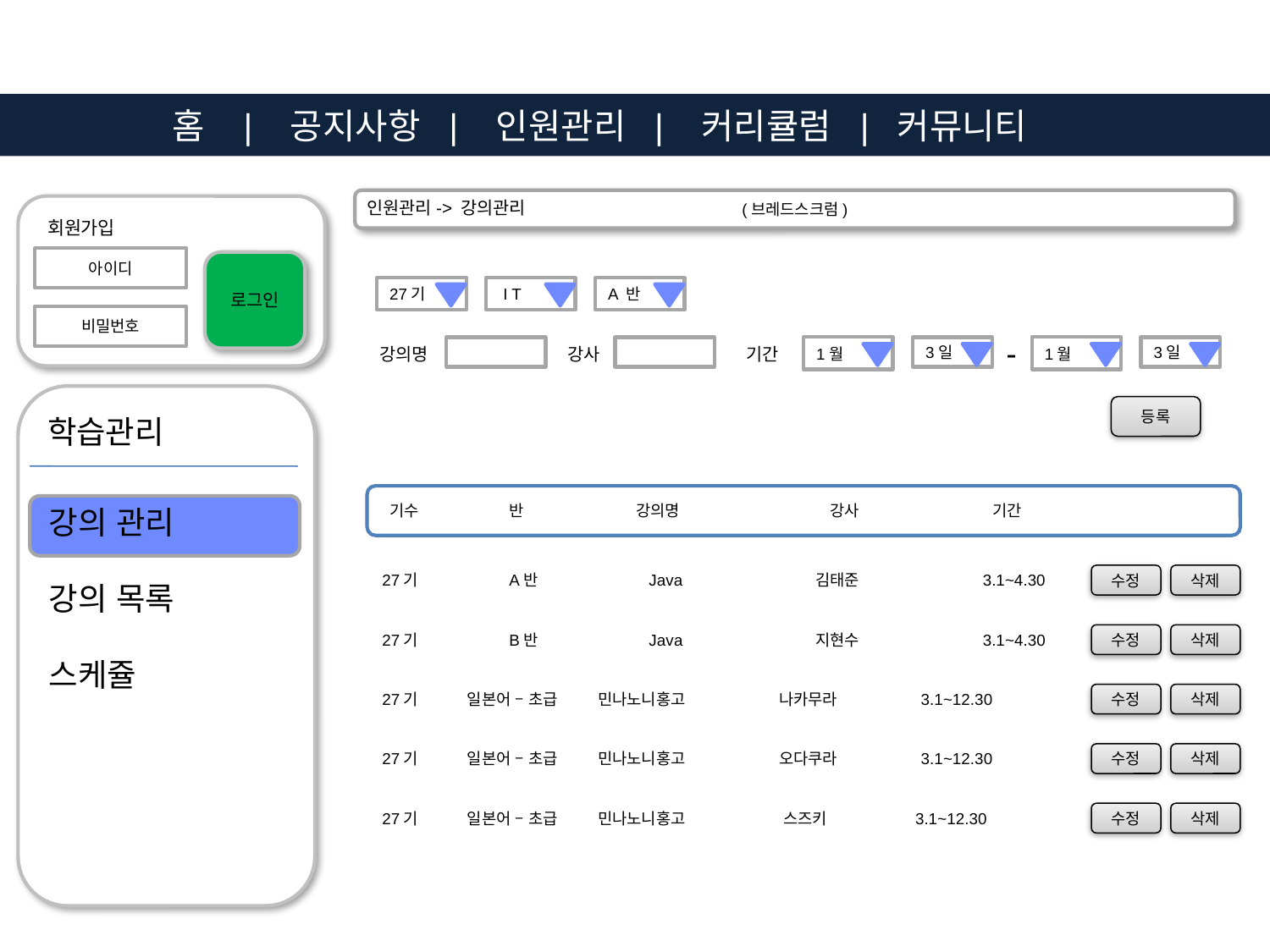

홈   |   공지사항  |   인원관리  |   커리큘럼  |  커뮤니티
(브레드스크럼)
인원관리-> 강의관리

회원가입
아이디
로그인
27기
 I T
A 반

비밀번호
-
강의명

강사

기간
1월
3일
1월
3일

등록
학습관리
 기수	반	강의명	               강사	                       기간

강의 관리

강의 목록

스케쥴

27기	A반	  Java                             김태준	                    3.1~4.30
수정
삭제
27기	B반	  Java                             지현수	                    3.1~4.30
수정
삭제
27기           일본어 – 초급         민나노니홍고                     나카무라                  3.1~12.30
수정
삭제
27기           일본어 – 초급         민나노니홍고                     오다쿠라                  3.1~12.30
수정
삭제
27기           일본어 – 초급         민나노니홍고                      스즈키                   3.1~12.30
수정
삭제